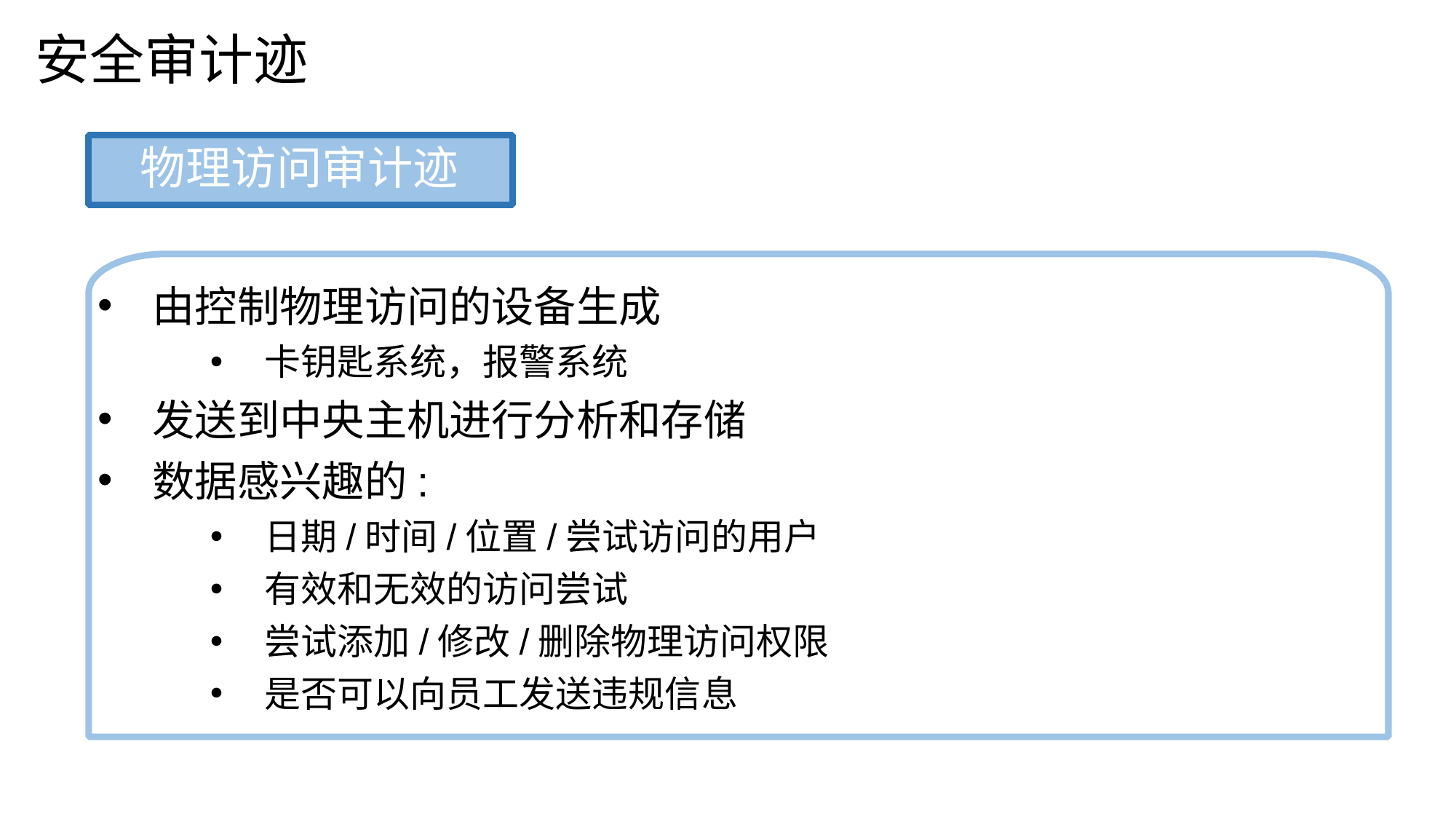

安全审计迹

物理访问审计迹
由控制物理访问的设备生成
卡钥匙系统，报警系统
发送到中央主机进行分析和存储
数据感兴趣的:
日期/时间/位置/尝试访问的用户
有效和无效的访问尝试
尝试添加/修改/删除物理访问权限
是否可以向员工发送违规信息